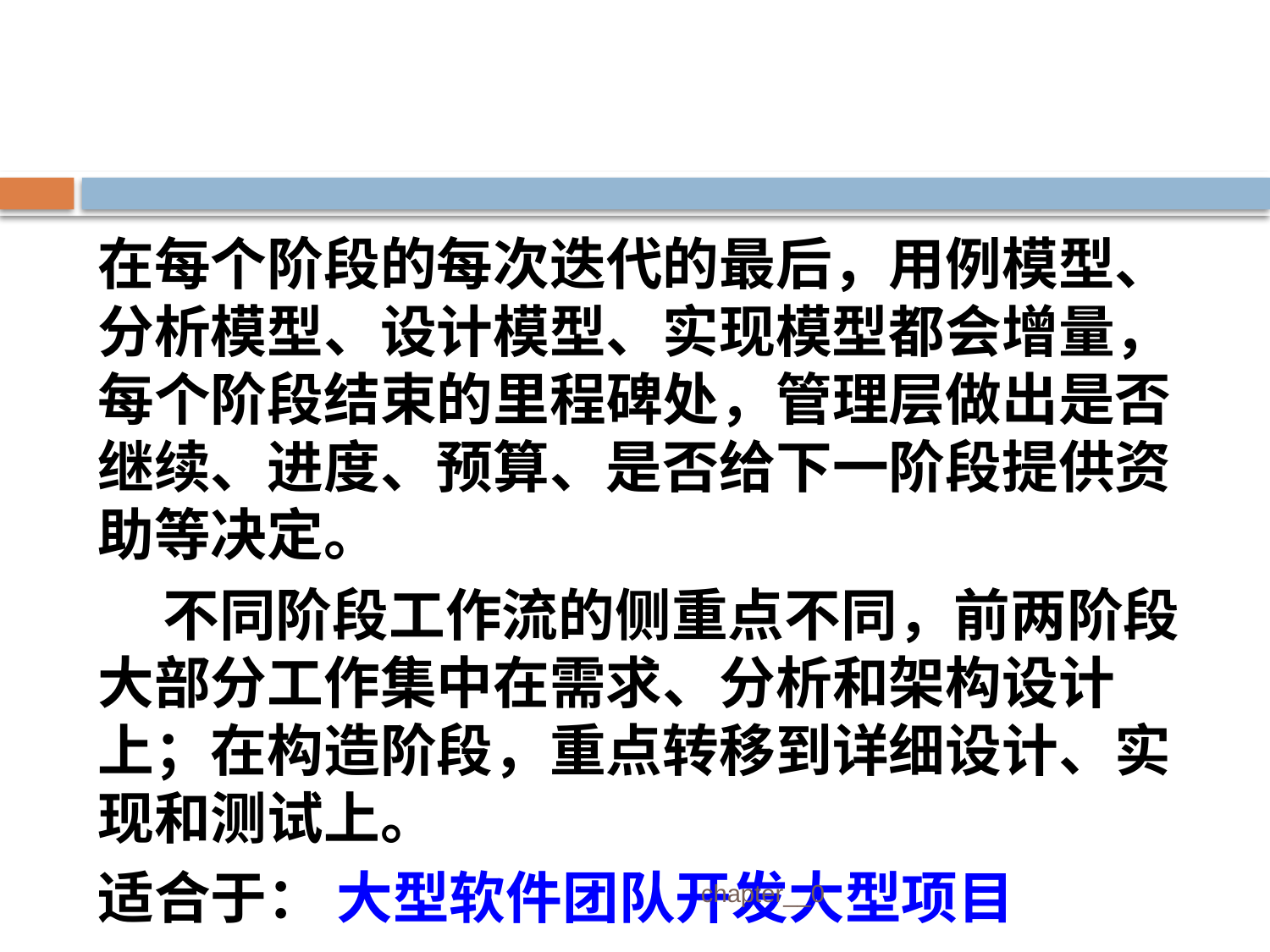

#
78
在每个阶段的每次迭代的最后，用例模型、分析模型、设计模型、实现模型都会增量，每个阶段结束的里程碑处，管理层做出是否继续、进度、预算、是否给下一阶段提供资助等决定。
    不同阶段工作流的侧重点不同，前两阶段大部分工作集中在需求、分析和架构设计上；在构造阶段，重点转移到详细设计、实现和测试上。
适合于： 大型软件团队开发大型项目

 chapter__0